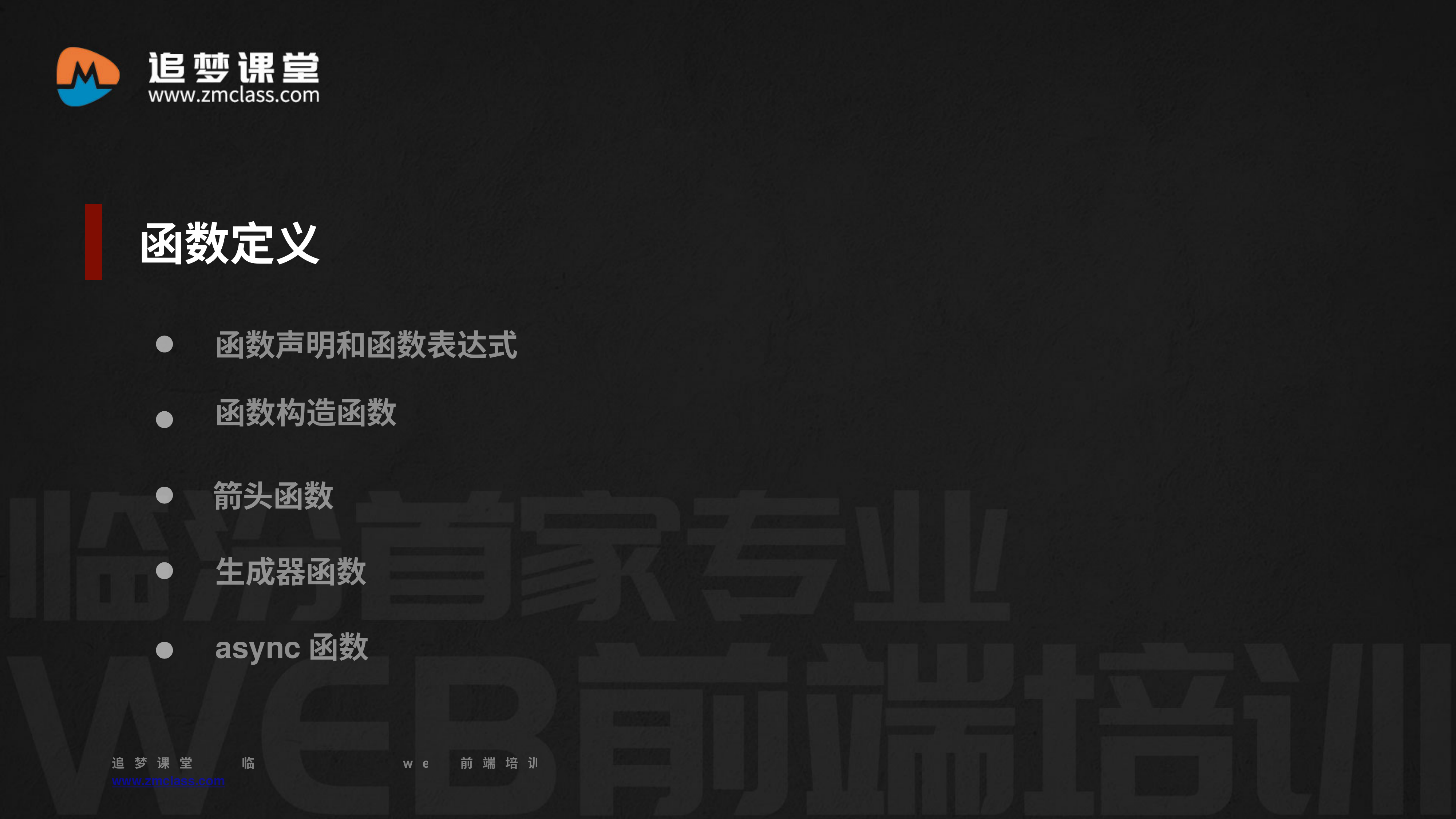

函数定义
 函数声明和函数表达式

  函数构造函数

箭头函数

生成器函数

async函数

追梦课堂   临汾首家专业的web前端培训机构                                                          www.zmclass.com
2